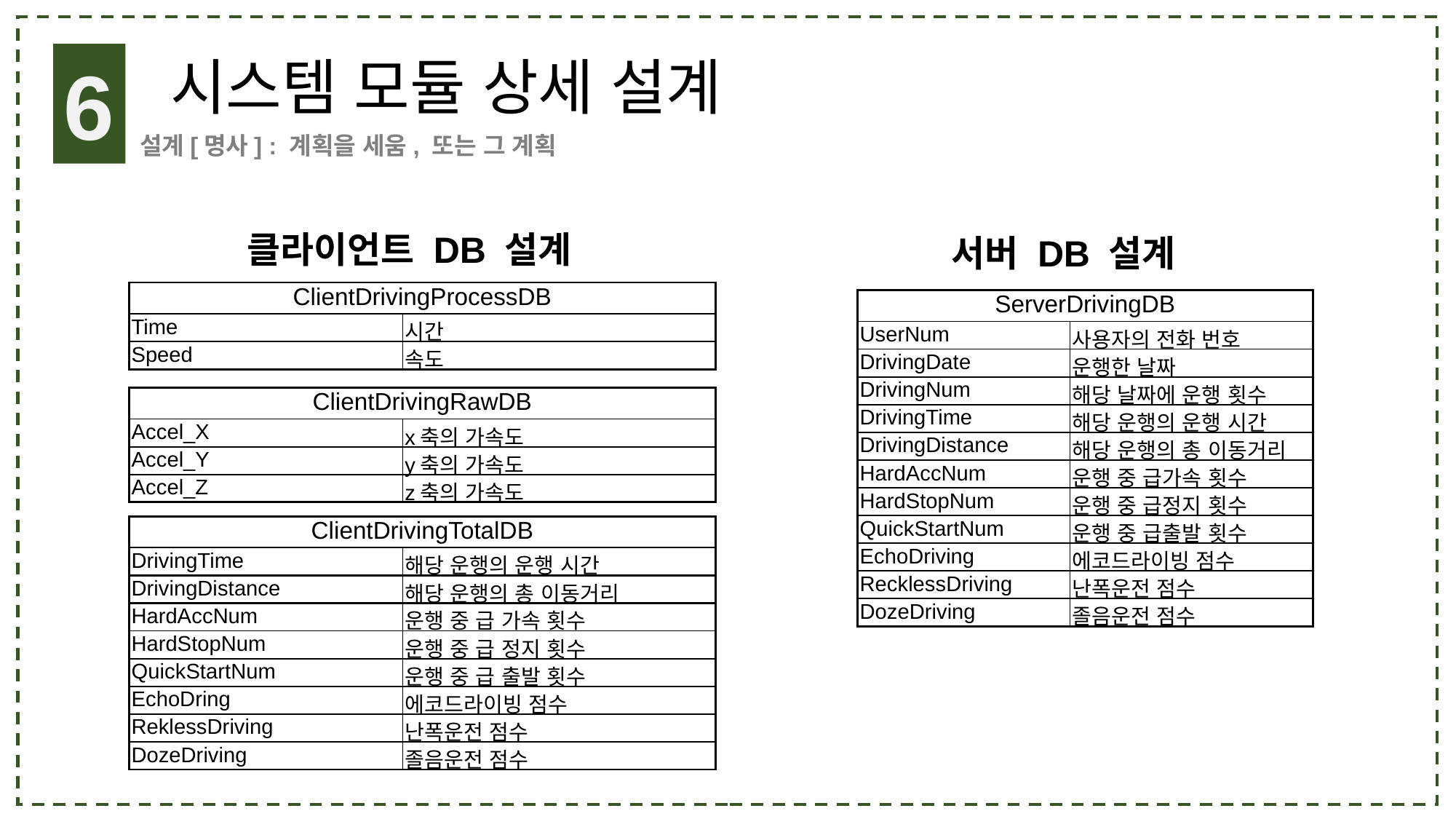

6
시스템 모듈 상세 설계
설계[명사] : 계획을 세움, 또는 그 계획
클라이언트 DB 설계
서버 DB 설계
| ClientDrivingProcessDB |  |
| --- | --- |
| Time | 시간 |
| Speed | 속도 |
| ServerDrivingDB |  |
| --- | --- |
| UserNum | 사용자의 전화 번호 |
| DrivingDate | 운행한 날짜 |
| DrivingNum | 해당 날짜에 운행 횟수 |
| DrivingTime | 해당 운행의 운행 시간 |
| DrivingDistance | 해당 운행의 총 이동거리 |
| HardAccNum | 운행 중 급가속 횟수 |
| HardStopNum | 운행 중 급정지 횟수 |
| QuickStartNum | 운행 중 급출발 횟수 |
| EchoDriving | 에코드라이빙 점수 |
| RecklessDriving | 난폭운전 점수 |
| DozeDriving | 졸음운전 점수 |
| ClientDrivingRawDB |  |
| --- | --- |
| Accel\_X | x축의 가속도 |
| Accel\_Y | y축의 가속도 |
| Accel\_Z | z축의 가속도 |
| ClientDrivingTotalDB |  |
| --- | --- |
| DrivingTime | 해당 운행의 운행 시간 |
| DrivingDistance | 해당 운행의 총 이동거리 |
| HardAccNum | 운행 중 급 가속 횟수 |
| HardStopNum | 운행 중 급 정지 횟수 |
| QuickStartNum | 운행 중 급 출발 횟수 |
| EchoDring | 에코드라이빙 점수 |
| ReklessDriving | 난폭운전 점수 |
| DozeDriving | 졸음운전 점수 |